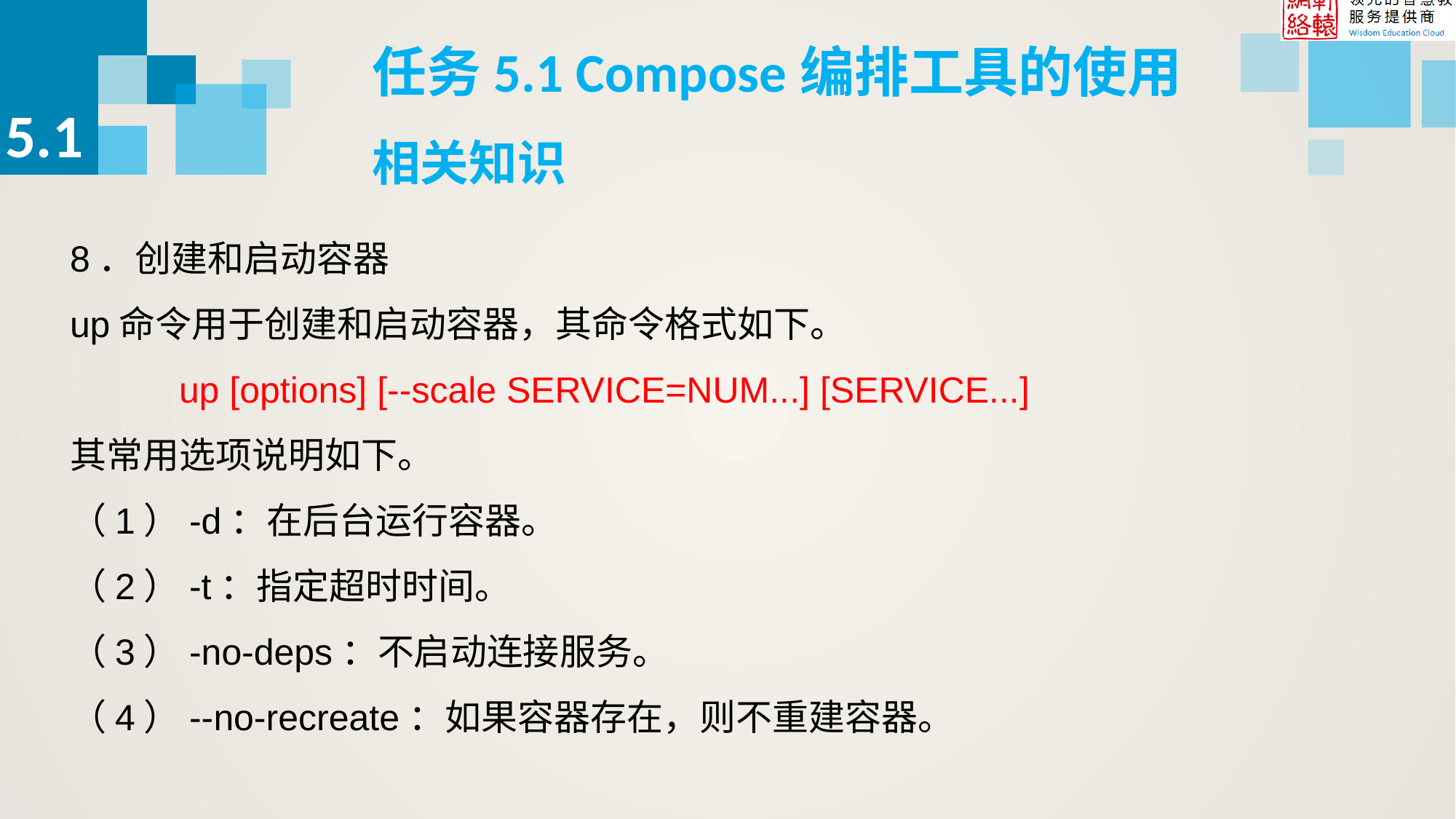

任务5.1 Compose编排工具的使用
5.1
相关知识
8．创建和启动容器
up命令用于创建和启动容器，其命令格式如下。
	up [options] [--scale SERVICE=NUM...] [SERVICE...]
其常用选项说明如下。
（1）-d：在后台运行容器。
（2）-t：指定超时时间。
（3）-no-deps：不启动连接服务。
（4）--no-recreate：如果容器存在，则不重建容器。